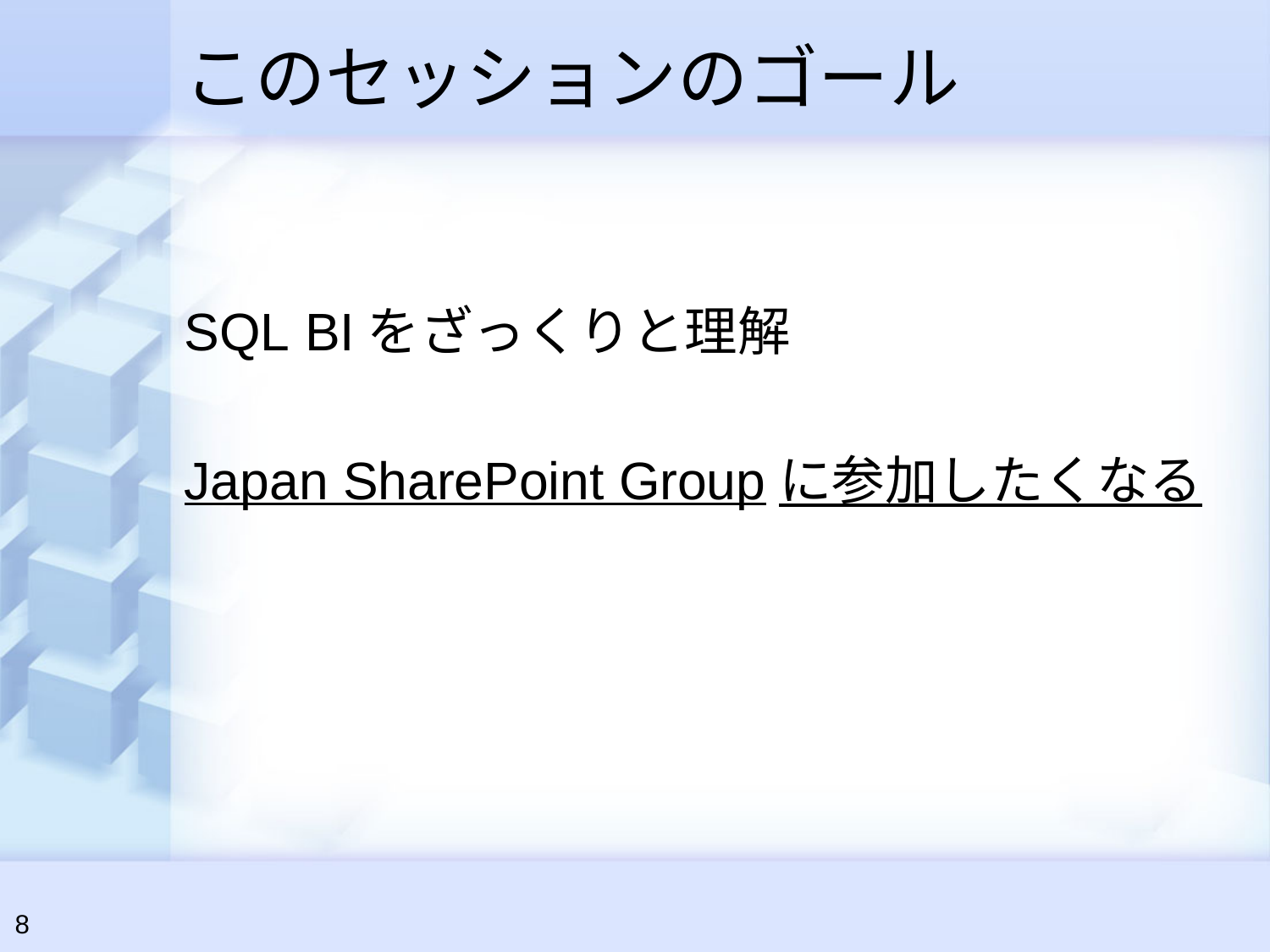

# このセッションのゴール

SQL BIをざっくりと理解

Japan SharePoint Groupに参加したくなる

8